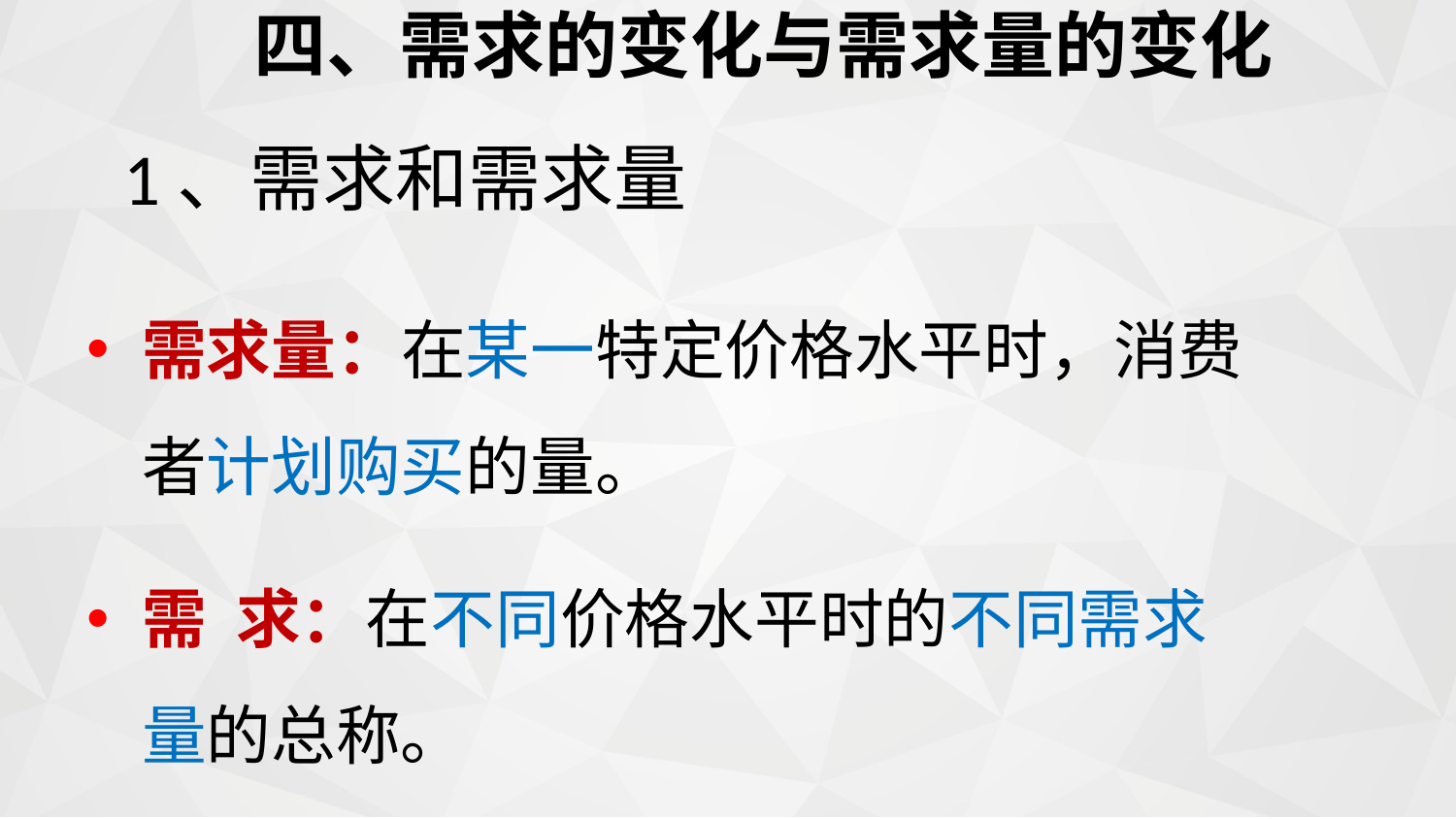

四、需求的变化与需求量的变化
# 1、需求和需求量
需求量：在某一特定价格水平时，消费者计划购买的量。
需  求：在不同价格水平时的不同需求量的总称。
15